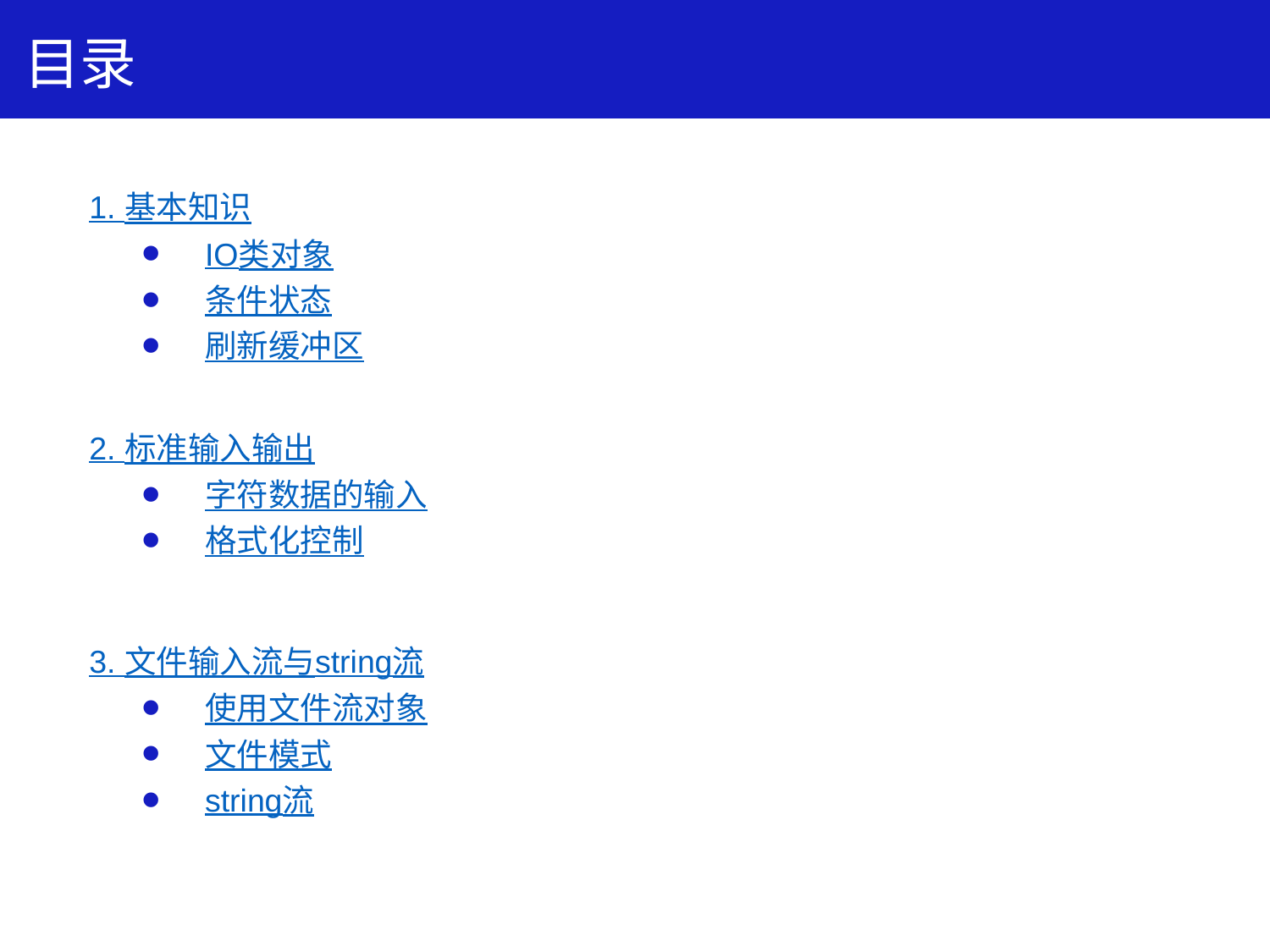

目录
1. 基本知识
IO类对象
条件状态
刷新缓冲区
2. 标准输入输出
字符数据的输入
格式化控制
3. 文件输入流与string流
使用文件流对象
文件模式
string流
2